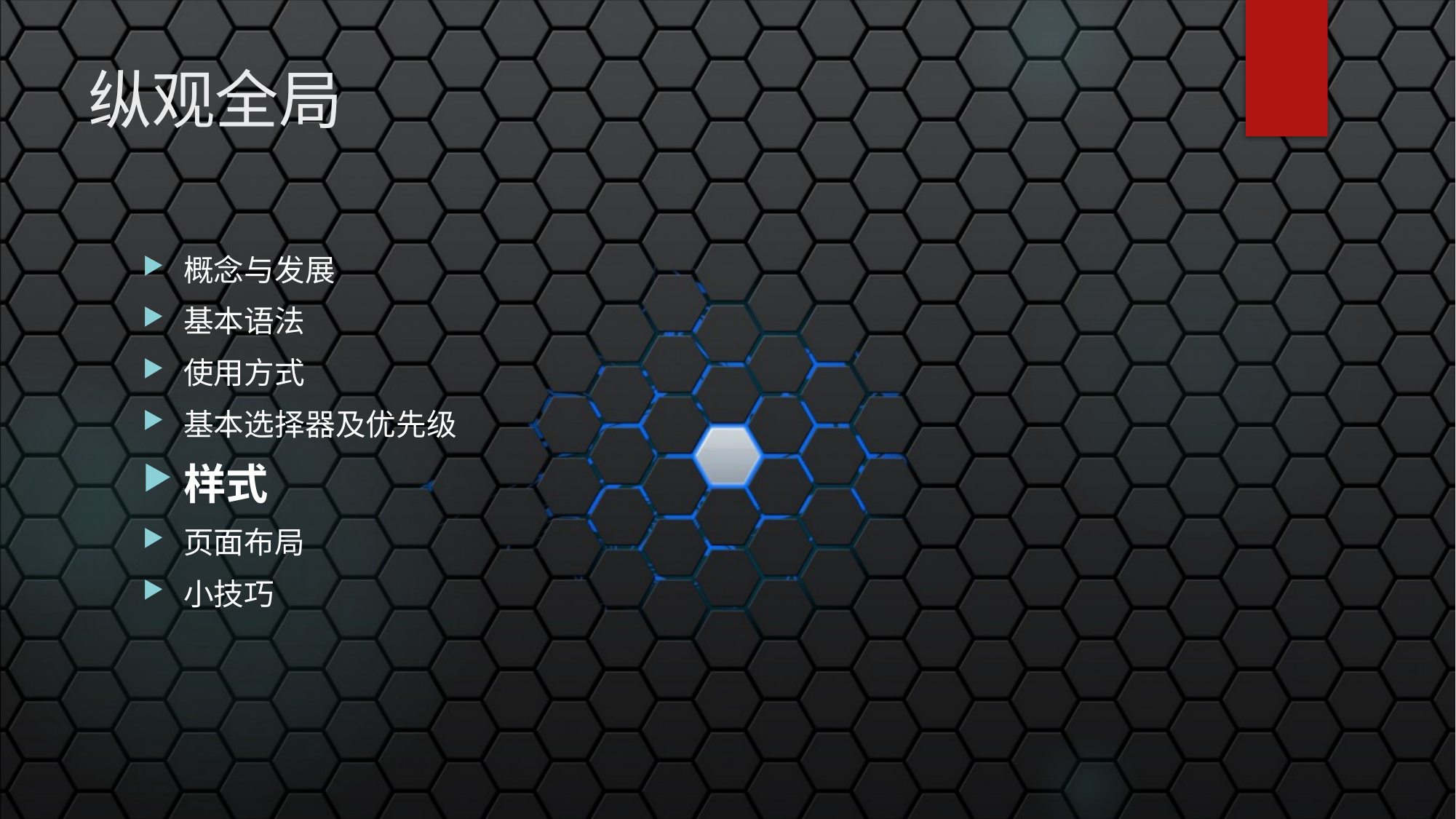

# 纵观全局
概念与发展
基本语法
使用方式
基本选择器及优先级
样式
页面布局
小技巧